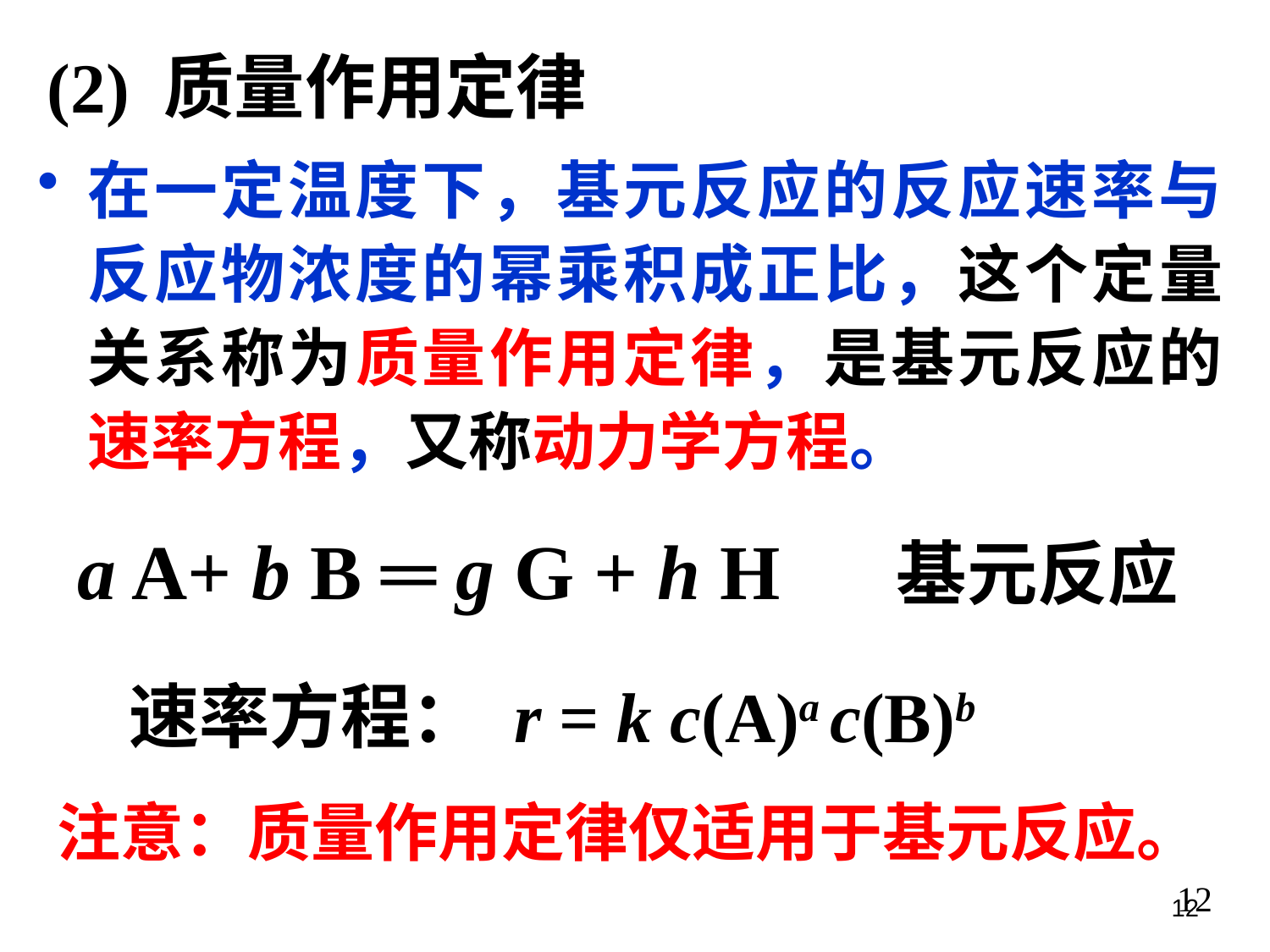

(2) 质量作用定律
在一定温度下，基元反应的反应速率与反应物浓度的幂乘积成正比，这个定量关系称为质量作用定律，是基元反应的速率方程，又称动力学方程。
a A+ b B ═ g G + h H     基元反应
速率方程： r = k c(A)a c(B)b
注意：质量作用定律仅适用于基元反应。
12